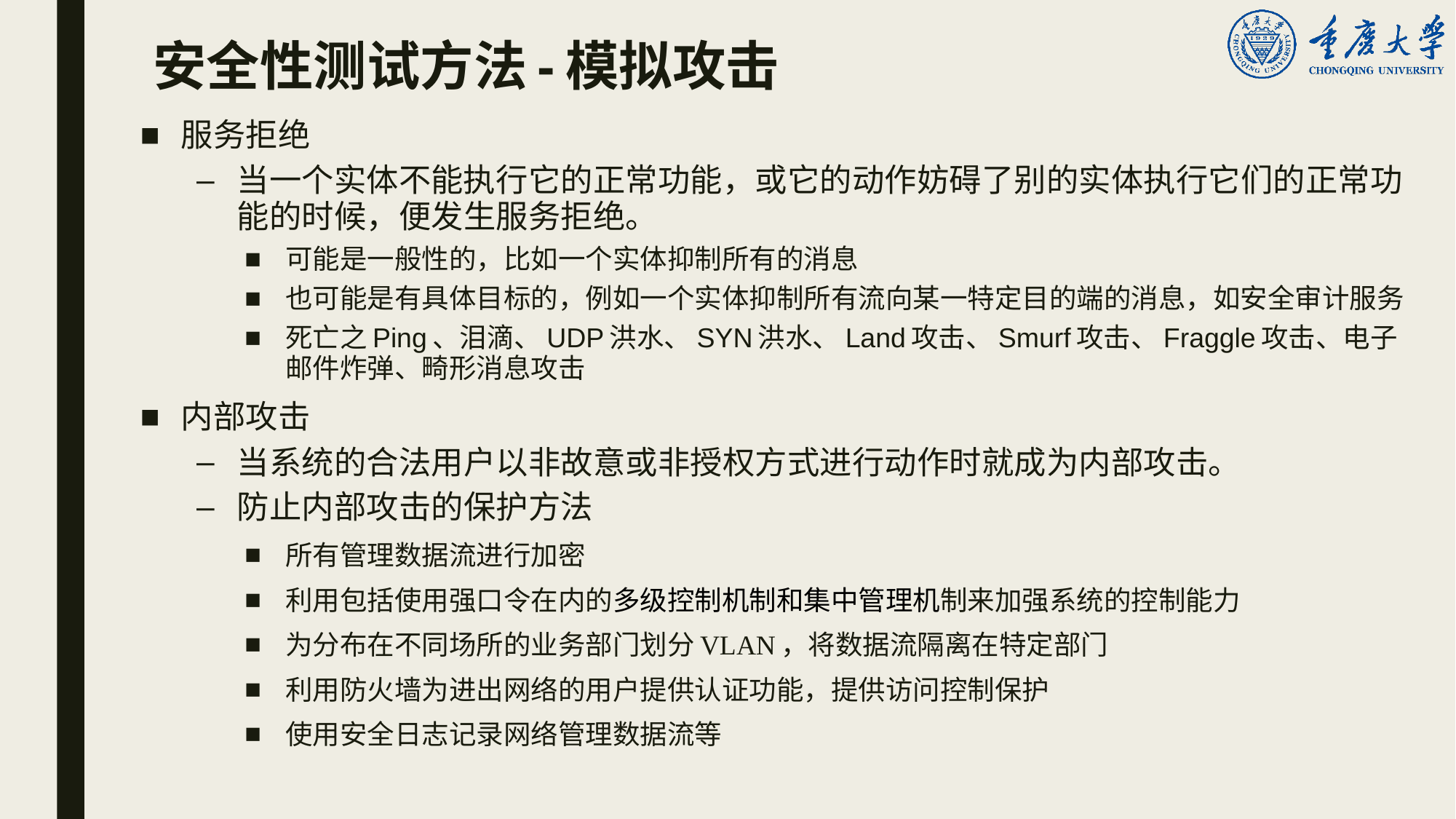

# 安全性测试方法-模拟攻击
服务拒绝
当一个实体不能执行它的正常功能，或它的动作妨碍了别的实体执行它们的正常功能的时候，便发生服务拒绝。
可能是一般性的，比如一个实体抑制所有的消息
也可能是有具体目标的，例如一个实体抑制所有流向某一特定目的端的消息，如安全审计服务
死亡之Ping、泪滴、UDP洪水、SYN洪水、Land攻击、Smurf攻击、Fraggle攻击、电子邮件炸弹、畸形消息攻击
内部攻击
当系统的合法用户以非故意或非授权方式进行动作时就成为内部攻击。
防止内部攻击的保护方法
所有管理数据流进行加密
利用包括使用强口令在内的多级控制机制和集中管理机制来加强系统的控制能力
为分布在不同场所的业务部门划分VLAN，将数据流隔离在特定部门
利用防火墙为进出网络的用户提供认证功能，提供访问控制保护
使用安全日志记录网络管理数据流等